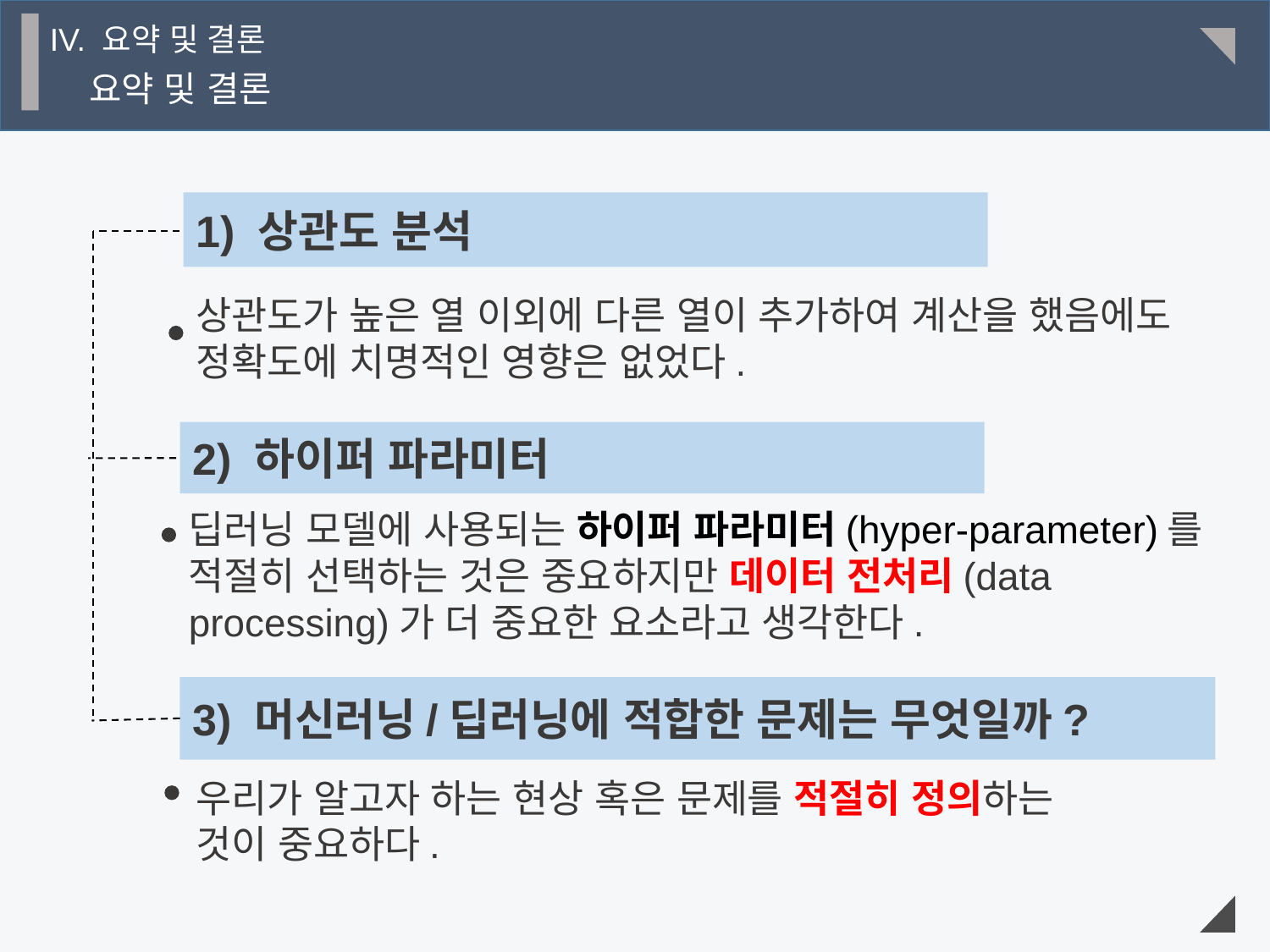

IV. 요약 및 결론

요약 및 결론
1) 상관도 분석
상관도가 높은 열 이외에 다른 열이 추가하여 계산을 했음에도  정확도에 치명적인 영향은 없었다.

2) 하이퍼 파라미터

딥러닝 모델에 사용되는 하이퍼 파라미터(hyper-parameter)를 적절히 선택하는 것은 중요하지만 데이터 전처리(data processing)가 더 중요한 요소라고 생각한다.
3) 머신러닝/딥러닝에 적합한 문제는 무엇일까?

우리가 알고자 하는 현상 혹은 문제를 적절히 정의하는 것이 중요하다.